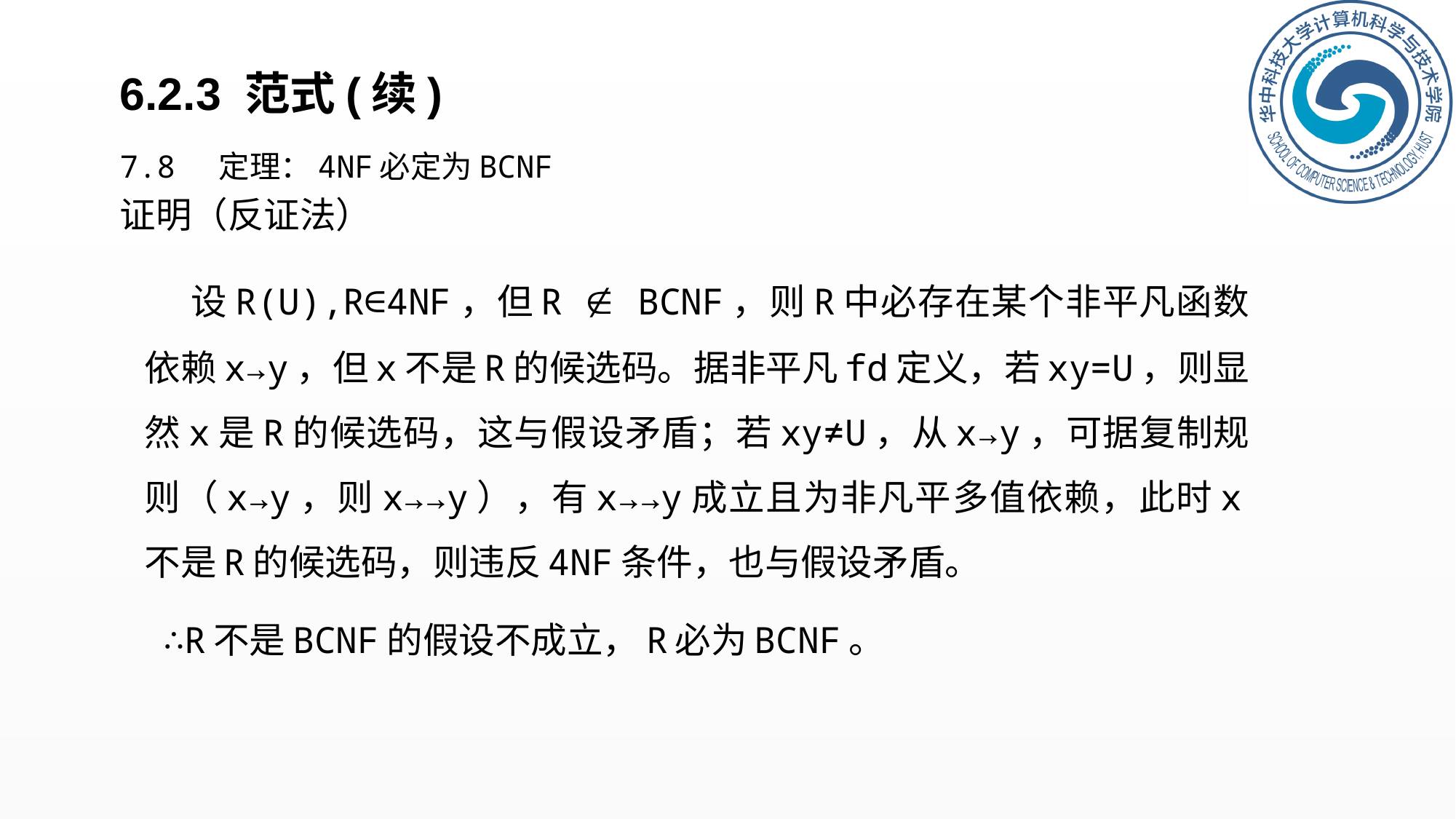

# 6.2.3 范式(续)
7.8  定理：4NF必定为BCNF
证明（反证法）
       设R(U),R∈4NF，但R ∉ BCNF，则R中必存在某个非平凡函数依赖x→y，但x不是R的候选码。据非平凡fd定义，若xy=U，则显然x是R的候选码，这与假设矛盾；若xy≠U，从x→y，可据复制规则（x→y，则x→→y），有x→→y成立且为非凡平多值依赖，此时x不是R的候选码，则违反4NF条件，也与假设矛盾。
  ∴R不是BCNF的假设不成立，R必为BCNF。